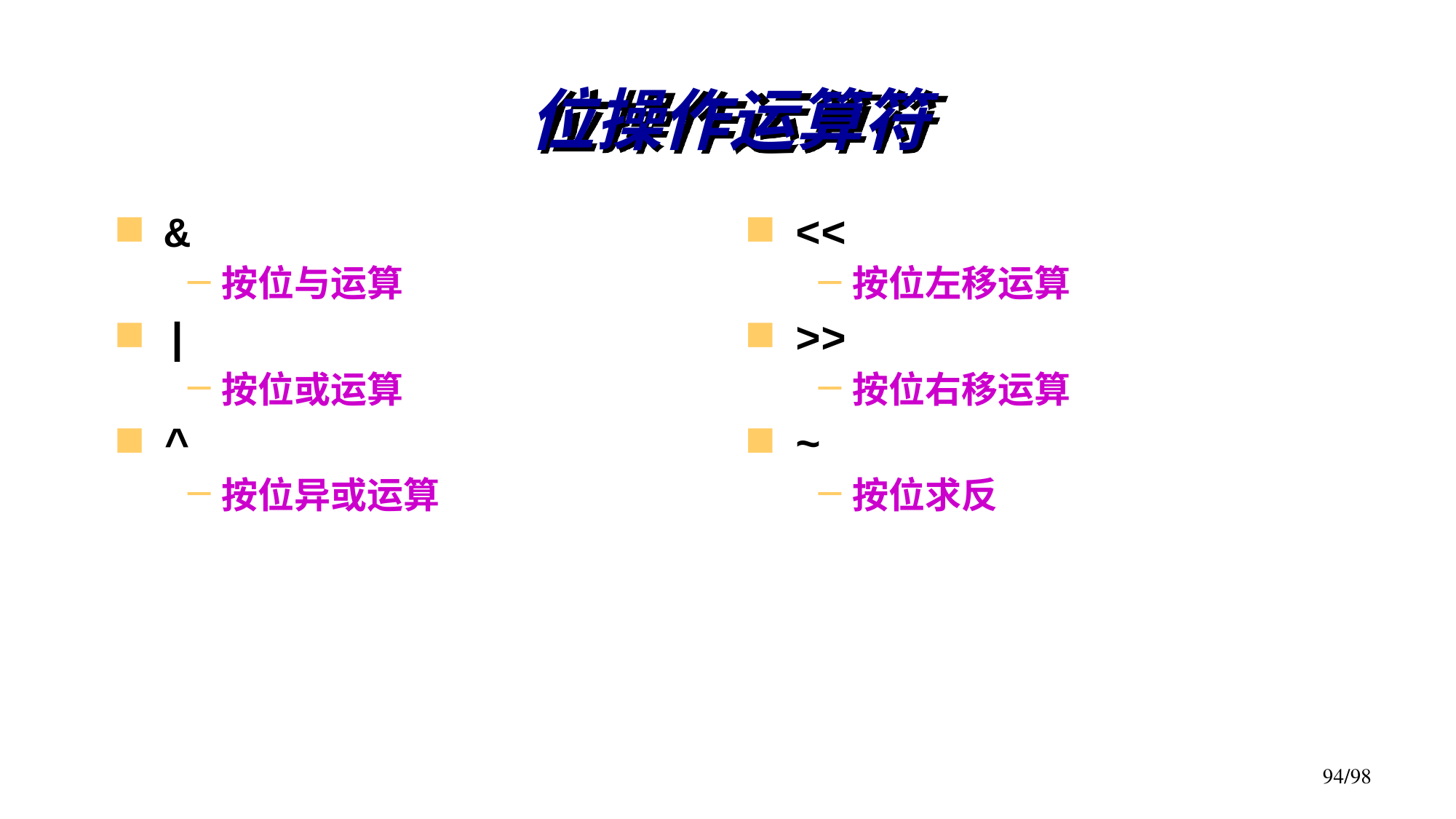

# 位操作运算符
&
按位与运算
|
按位或运算
^
按位异或运算
<<
按位左移运算
>>
按位右移运算
~
按位求反